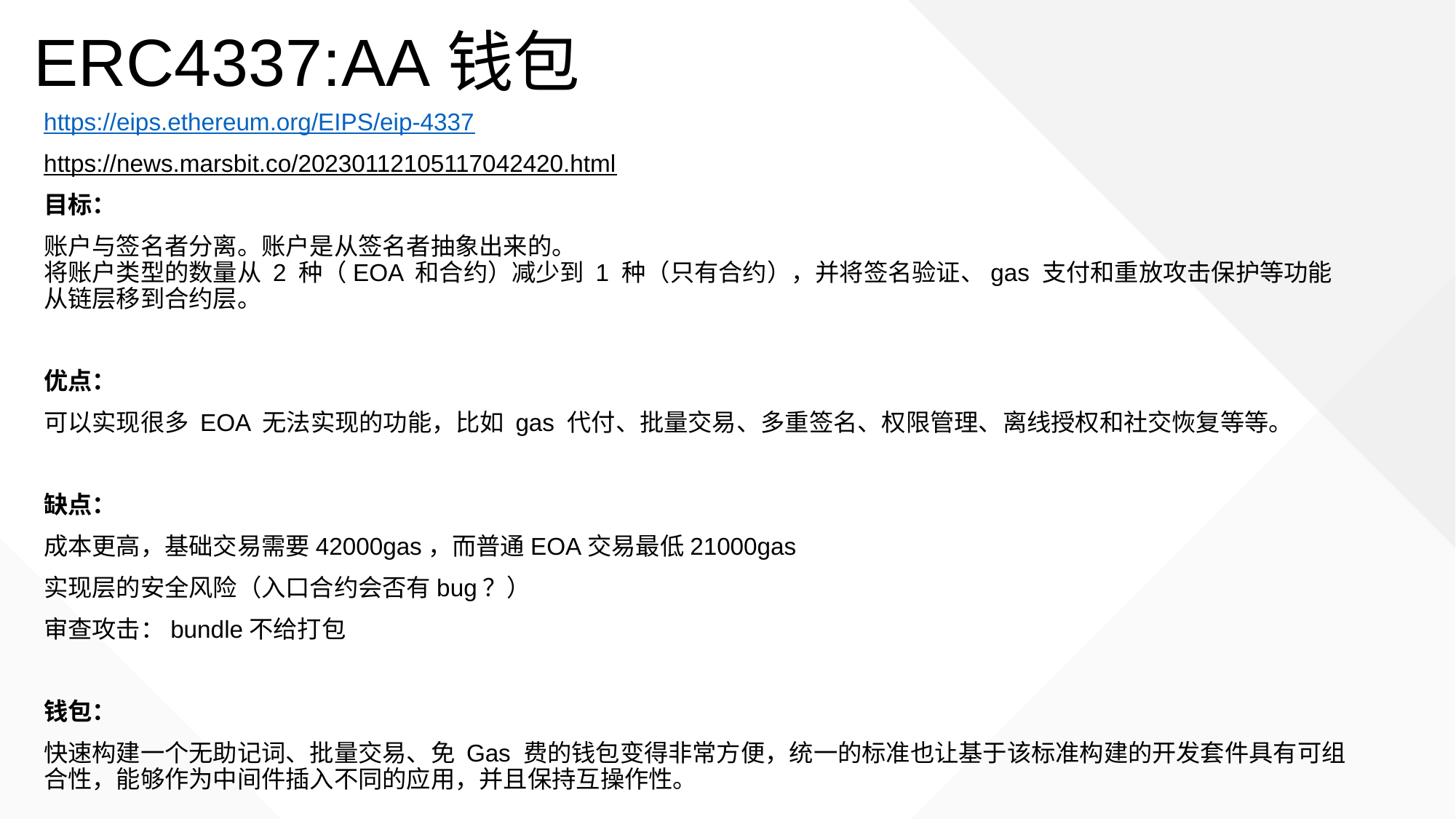

# ERC4337:AA钱包
https://eips.ethereum.org/EIPS/eip-4337
https://news.marsbit.co/20230112105117042420.html
目标：
账户与签名者分离。账户是从签名者抽象出来的。
将账户类型的数量从 2 种（EOA 和合约）减少到 1 种（只有合约），并将签名验证、gas 支付和重放攻击保护等功能从链层移到合约层。

优点：
可以实现很多 EOA 无法实现的功能，比如 gas 代付、批量交易、多重签名、权限管理、离线授权和社交恢复等等。

缺点：
成本更高，基础交易需要42000gas，而普通EOA交易最低21000gas
实现层的安全风险（入口合约会否有bug？）
审查攻击：bundle不给打包

钱包：
快速构建一个无助记词、批量交易、免 Gas 费的钱包变得非常方便，统一的标准也让基于该标准构建的开发套件具有可组合性，能够作为中间件插入不同的应用，并且保持互操作性。